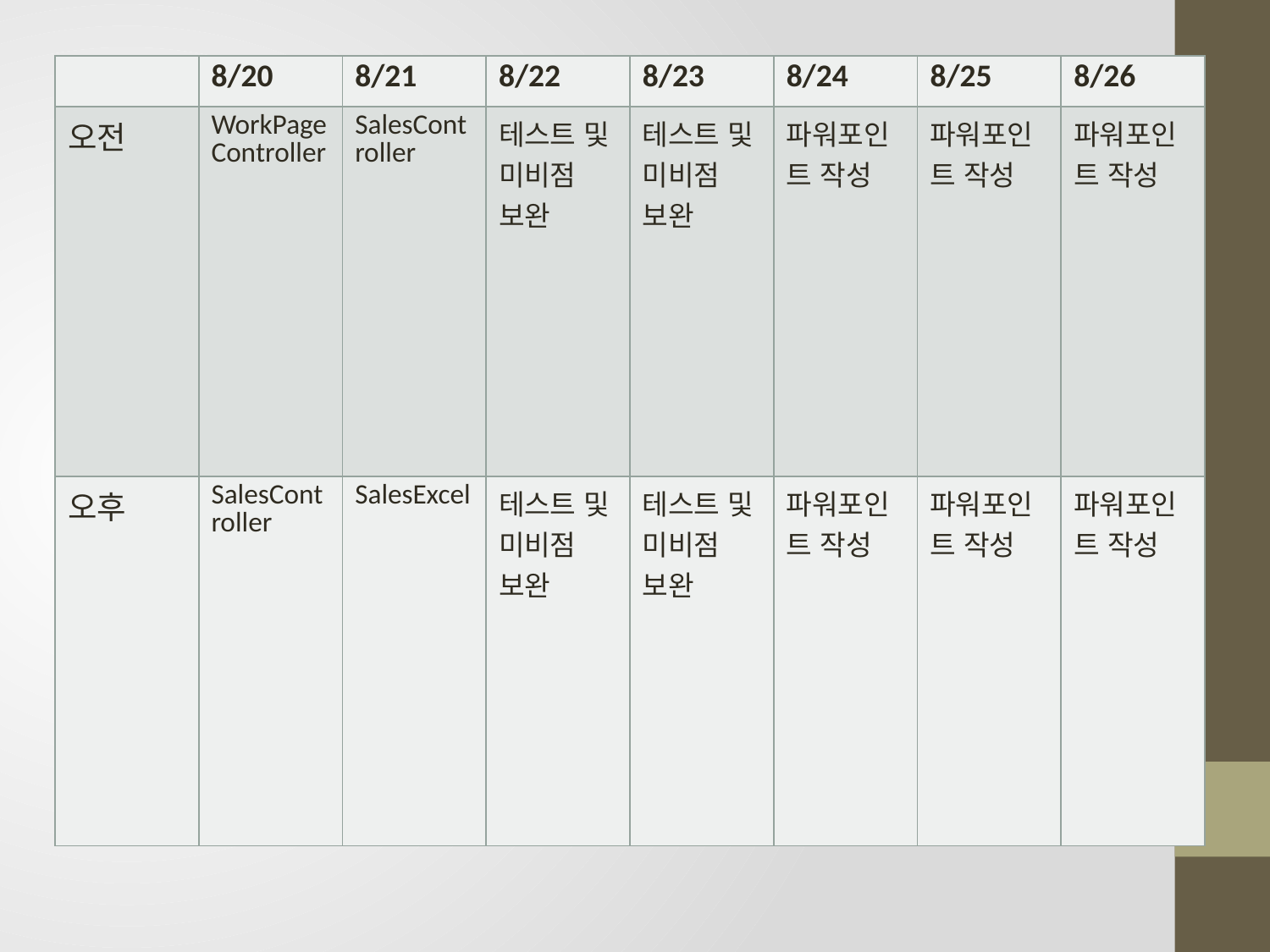

|  | 8/20 | 8/21 | 8/22 | 8/23 | 8/24 | 8/25 | 8/26 |
| --- | --- | --- | --- | --- | --- | --- | --- |
| 오전 | WorkPageController | SalesController | 테스트 및 미비점 보완 | 테스트 및 미비점 보완 | 파워포인트 작성 | 파워포인트 작성 | 파워포인트 작성 |
| 오후 | SalesController | SalesExcel | 테스트 및 미비점 보완 | 테스트 및 미비점 보완 | 파워포인트 작성 | 파워포인트 작성 | 파워포인트 작성 |